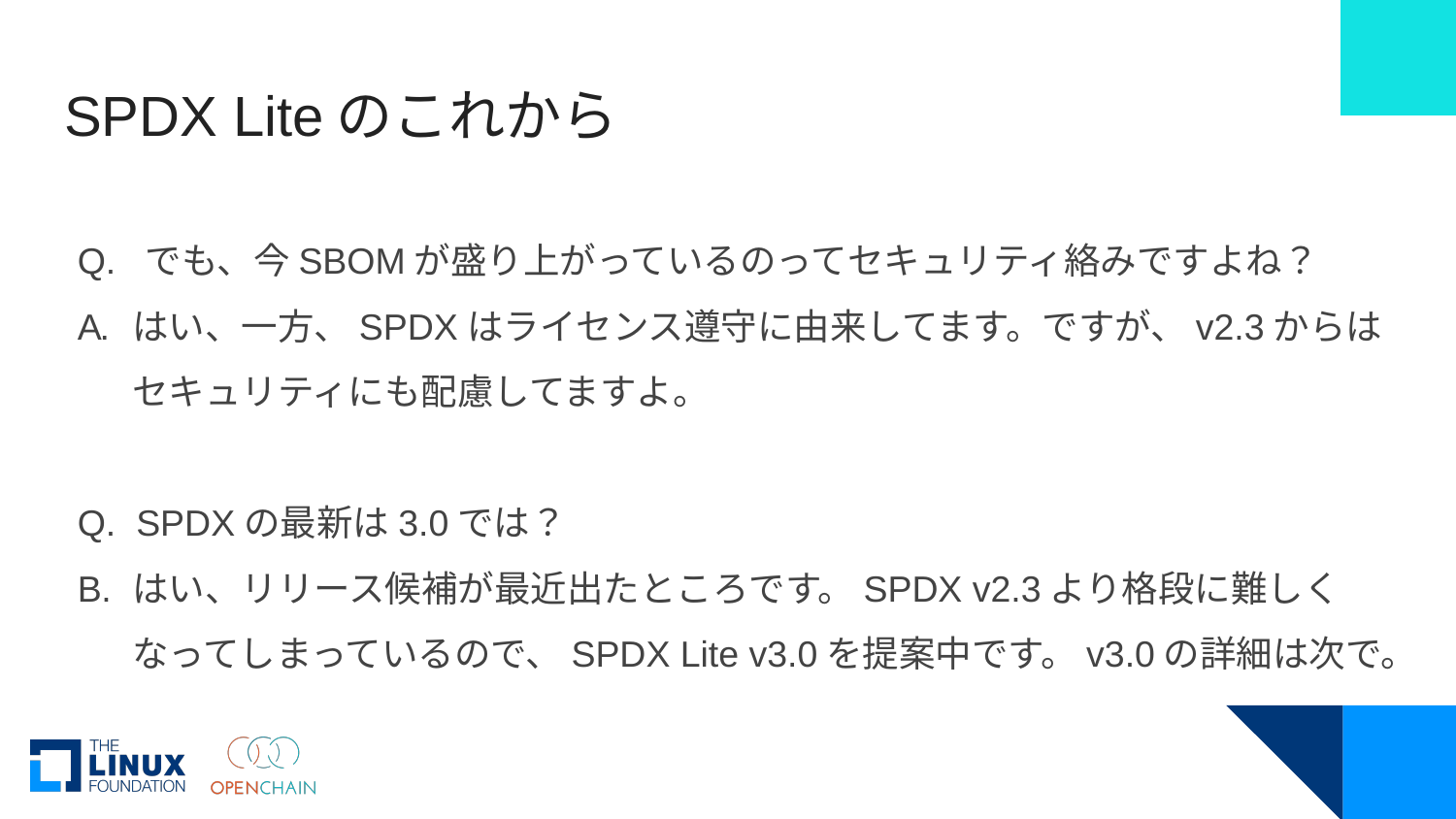

# SPDX Liteのこれから
Q.  でも、今SBOMが盛り上がっているのってセキュリティ絡みですよね？
はい、一方、SPDXはライセンス遵守に由来してます。ですが、v2.3からはセキュリティにも配慮してますよ。

Q.  SPDXの最新は3.0では？
はい、リリース候補が最近出たところです。SPDX v2.3より格段に難しくなってしまっているので、SPDX Lite v3.0を提案中です。v3.0の詳細は次で。